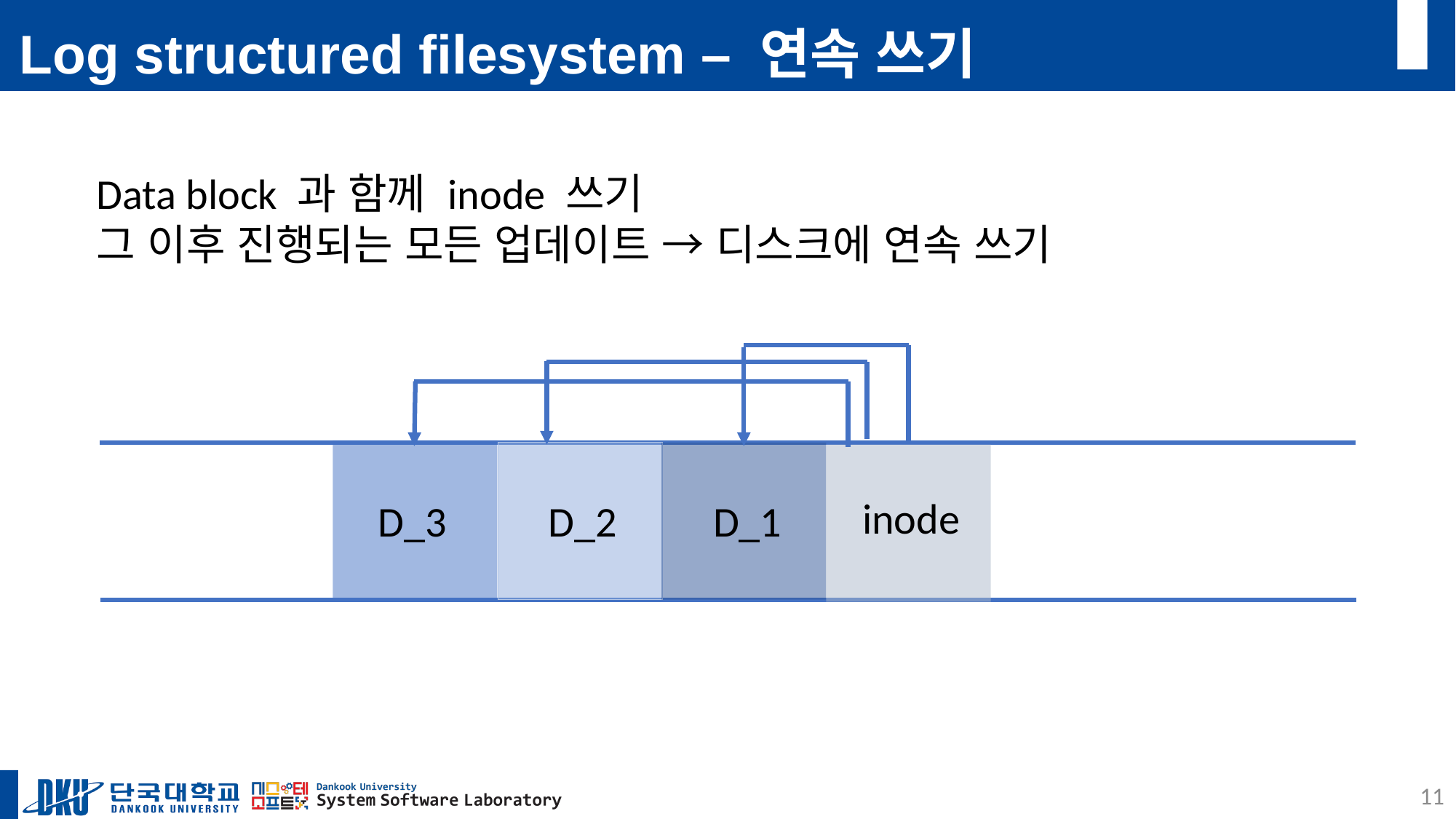

# Log structured filesystem – 연속 쓰기
Data block 과 함께 inode 쓰기
그 이후 진행되는 모든 업데이트 → 디스크에 연속 쓰기

inode
D_1
D_3
D_2
11